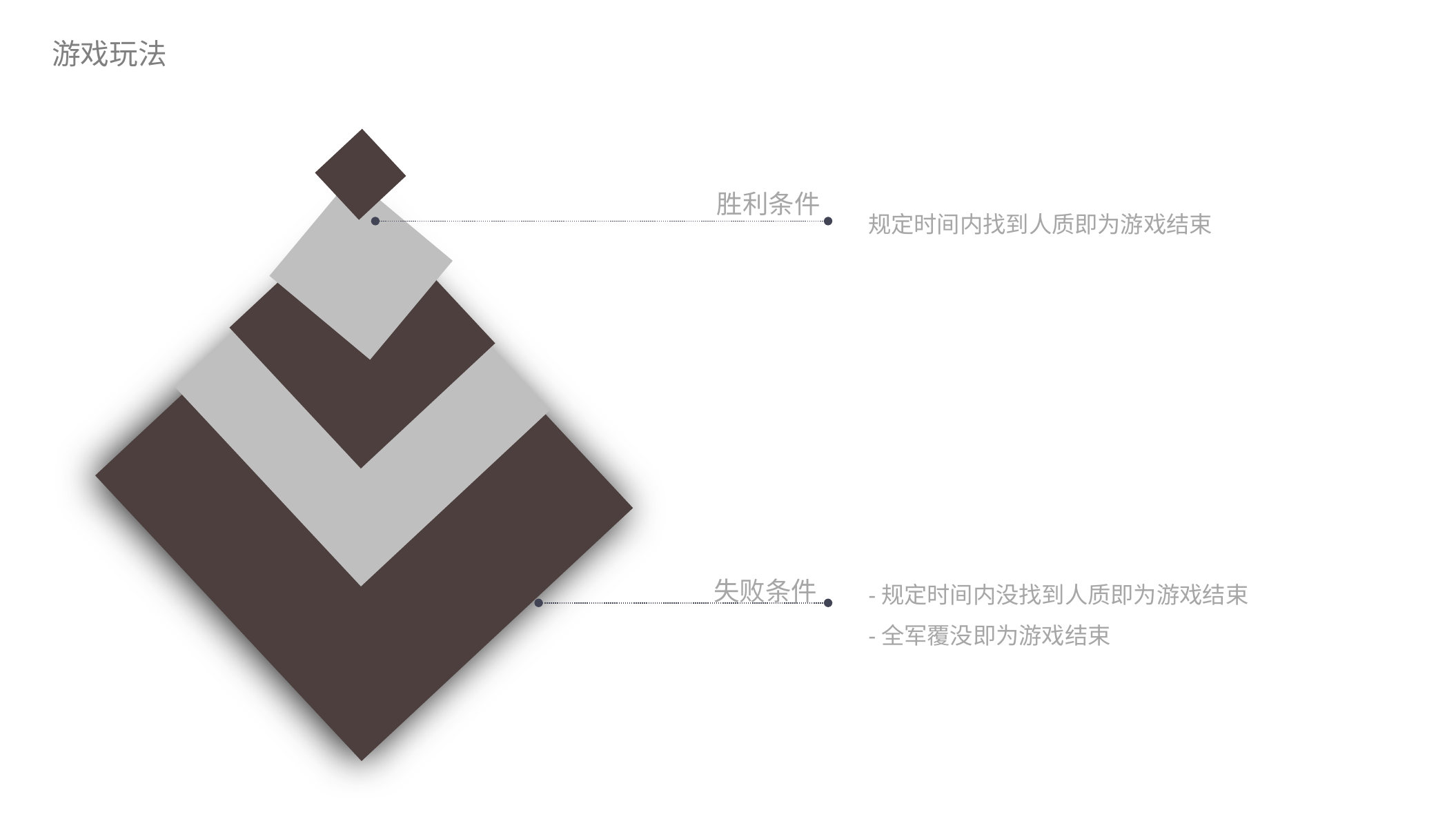

游戏玩法

胜利条件
规定时间内找到人质即为游戏结束

-规定时间内没找到人质即为游戏结束
-全军覆没即为游戏结束
失败条件